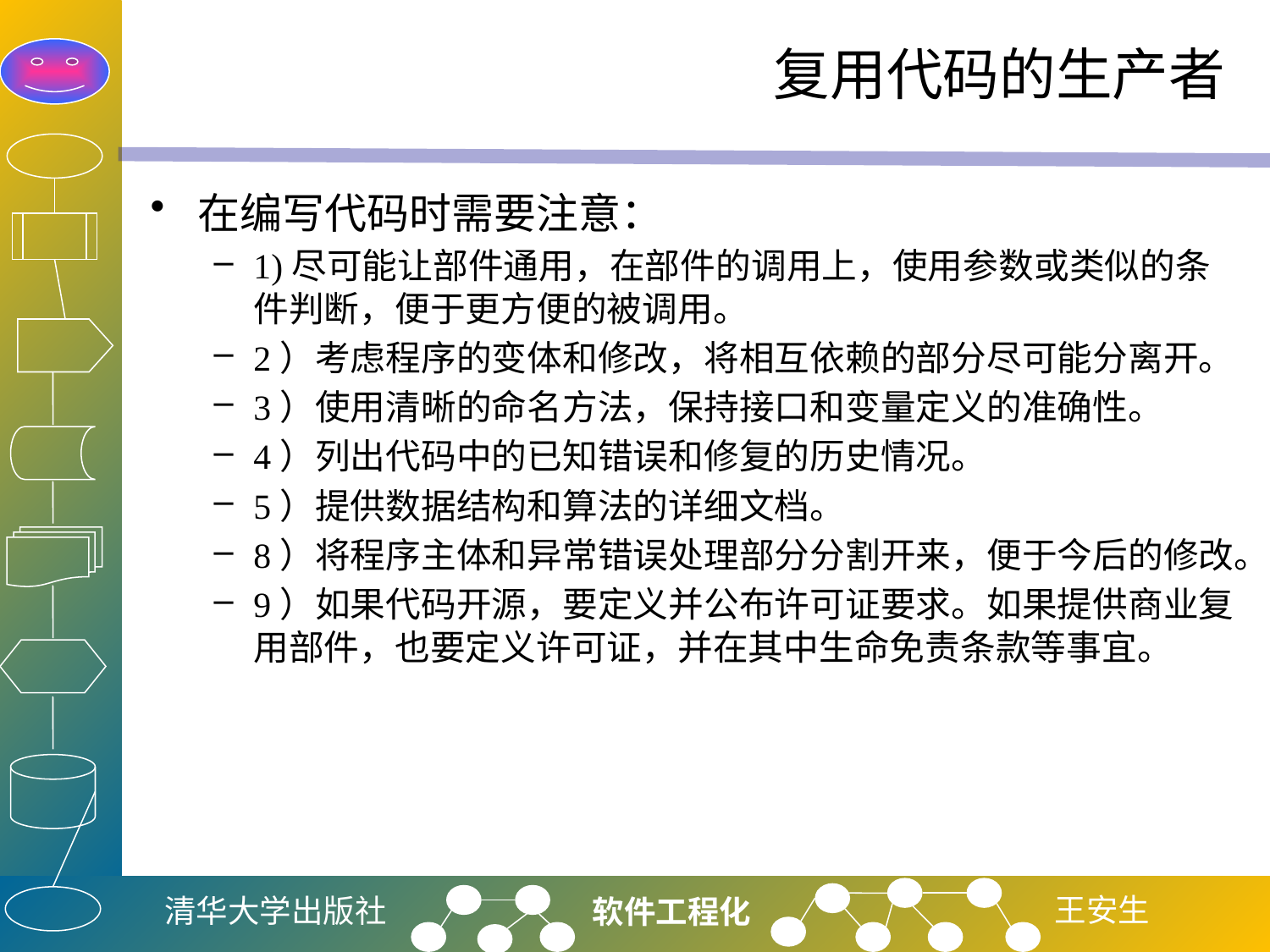

# 复用代码的生产者
在编写代码时需要注意：
1)尽可能让部件通用，在部件的调用上，使用参数或类似的条件判断，便于更方便的被调用。
2）考虑程序的变体和修改，将相互依赖的部分尽可能分离开。
3）使用清晰的命名方法，保持接口和变量定义的准确性。
4）列出代码中的已知错误和修复的历史情况。
5）提供数据结构和算法的详细文档。
8）将程序主体和异常错误处理部分分割开来，便于今后的修改。
9）如果代码开源，要定义并公布许可证要求。如果提供商业复用部件，也要定义许可证，并在其中生命免责条款等事宜。